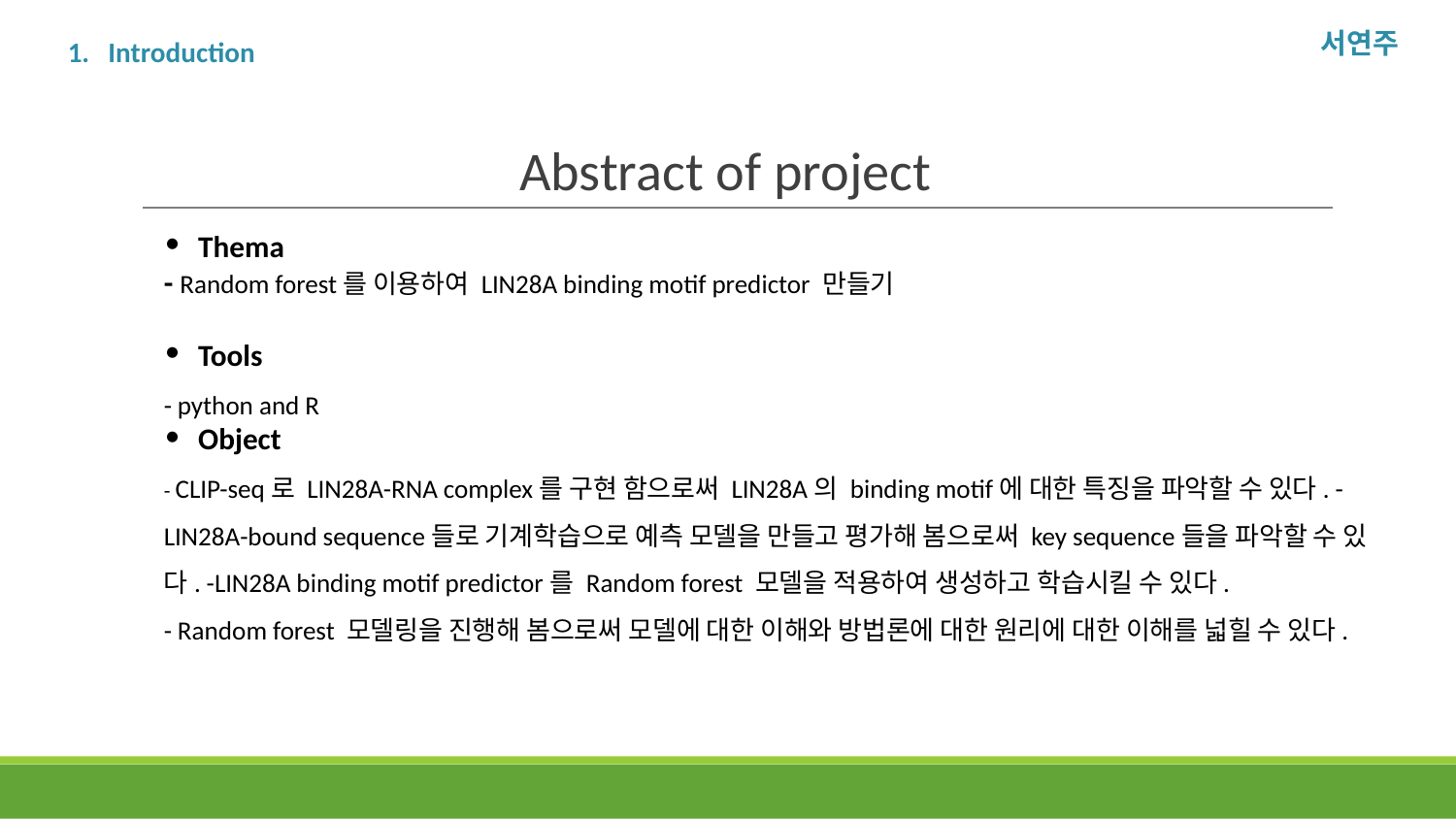

서연주
Introduction
# Abstract of project
Thema
- Random forest를 이용하여 LIN28A binding motif predictor 만들기

Tools
- python and R
Object
- CLIP-seq로 LIN28A-RNA complex를 구현 함으로써 LIN28A의 binding motif에 대한 특징을 파악할 수 있다. -LIN28A-bound sequence들로 기계학습으로 예측 모델을 만들고 평가해 봄으로써 key sequence들을 파악할 수 있다. -LIN28A binding motif predictor를 Random forest 모델을 적용하여 생성하고 학습시킬 수 있다.
- Random forest 모델링을 진행해 봄으로써 모델에 대한 이해와 방법론에 대한 원리에 대한 이해를 넓힐 수 있다.